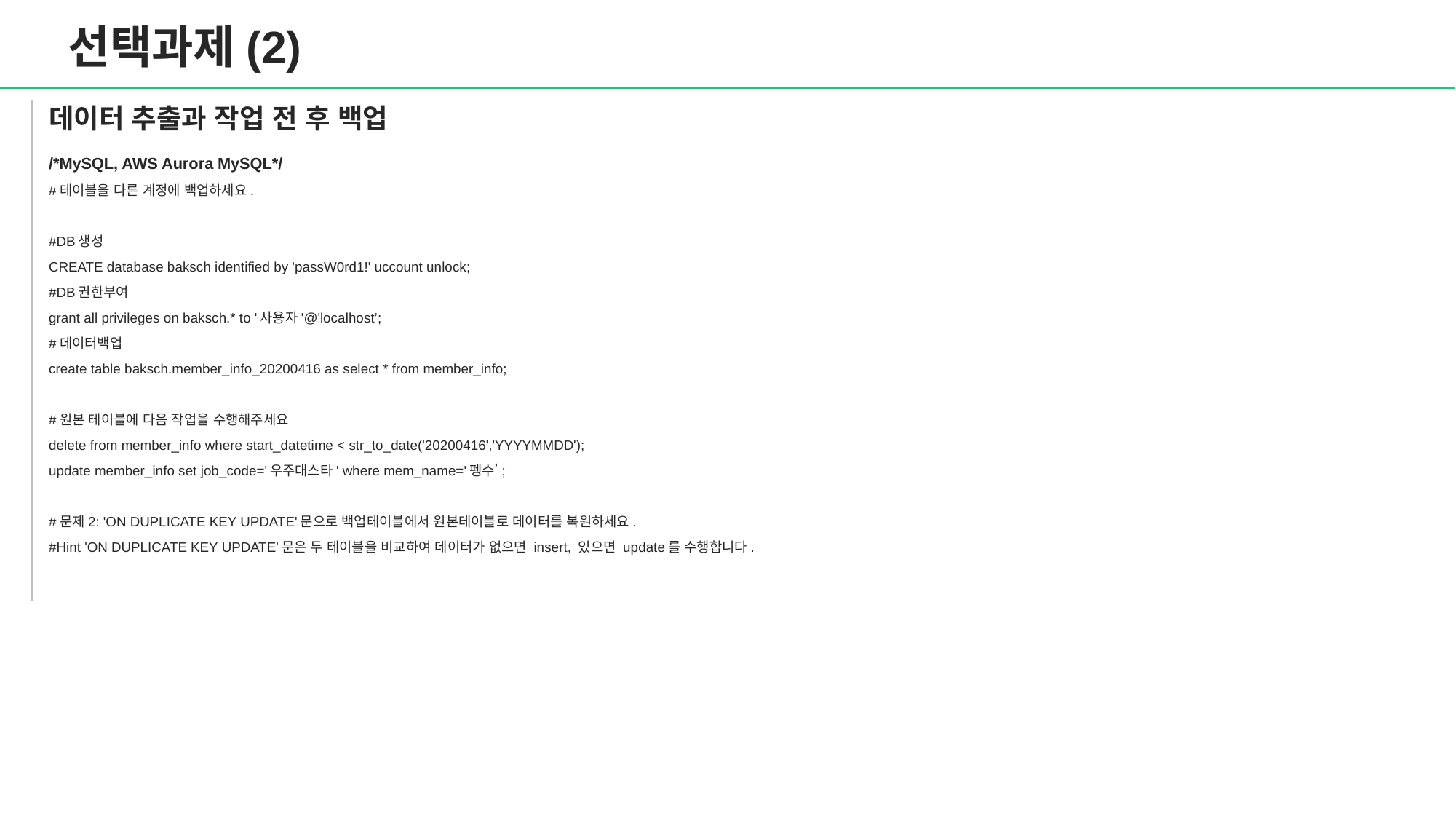

선택과제(2)
데이터 추출과 작업 전 후 백업
/*MySQL, AWS Aurora MySQL*/
#테이블을 다른 계정에 백업하세요.

#DB생성
CREATE database baksch identified by 'passW0rd1!' uccount unlock;
#DB권한부여
grant all privileges on baksch.* to '사용자'@'localhost’;
#데이터백업
create table baksch.member_info_20200416 as select * from member_info;

#원본 테이블에 다음 작업을 수행해주세요
delete from member_info where start_datetime < str_to_date('20200416','YYYYMMDD');
update member_info set job_code='우주대스타' where mem_name='펭수’;

#문제2: 'ON DUPLICATE KEY UPDATE'문으로 백업테이블에서 원본테이블로 데이터를 복원하세요.
#Hint 'ON DUPLICATE KEY UPDATE'문은 두 테이블을 비교하여 데이터가 없으면 insert, 있으면 update를 수행합니다.